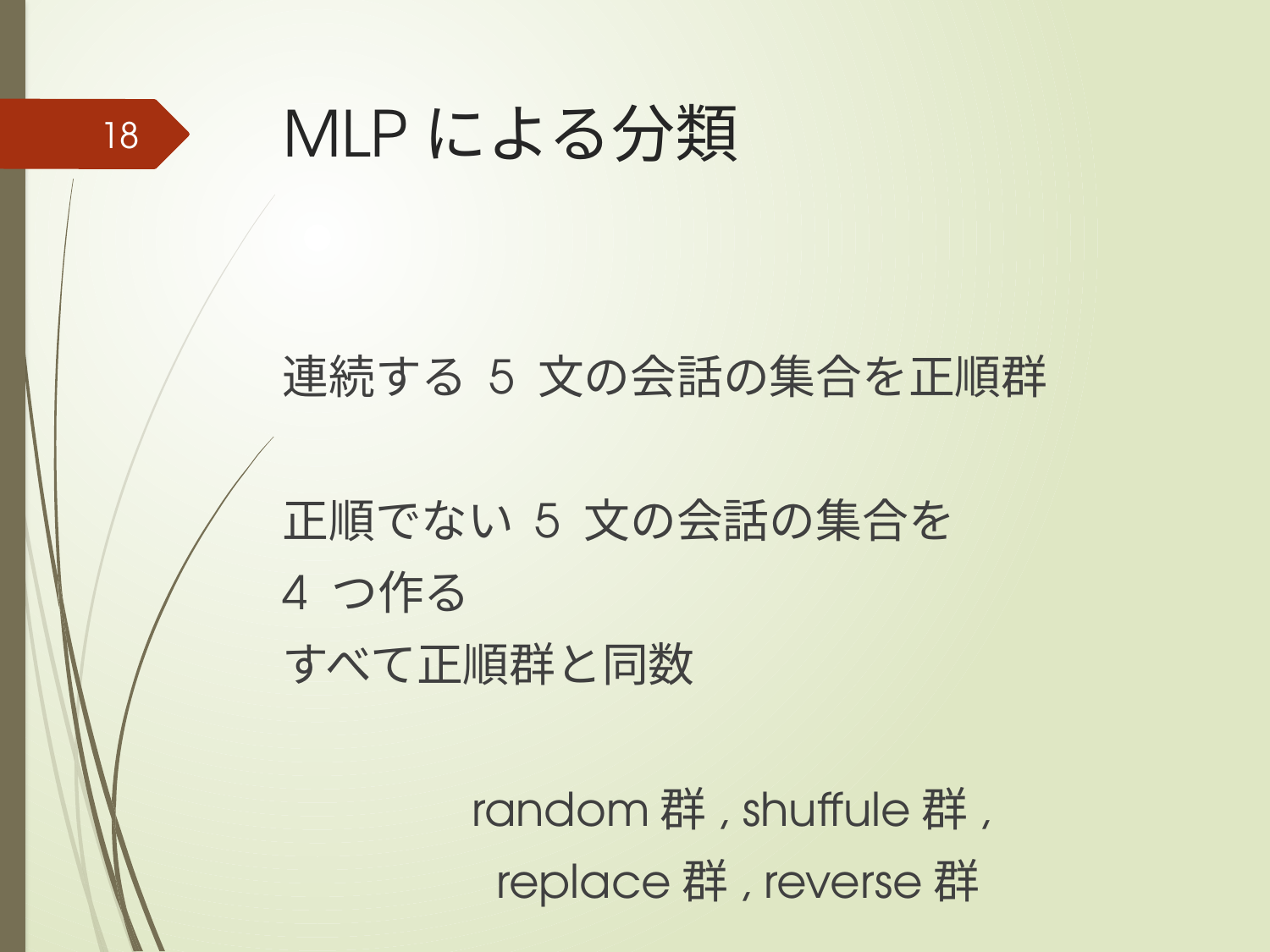

# MLPによる分類
18
連続する 5 文の会話の集合を正順群

正順でない 5 文の会話の集合を
4 つ作る
すべて正順群と同数

random群, shuffule群,
replace群, reverse群